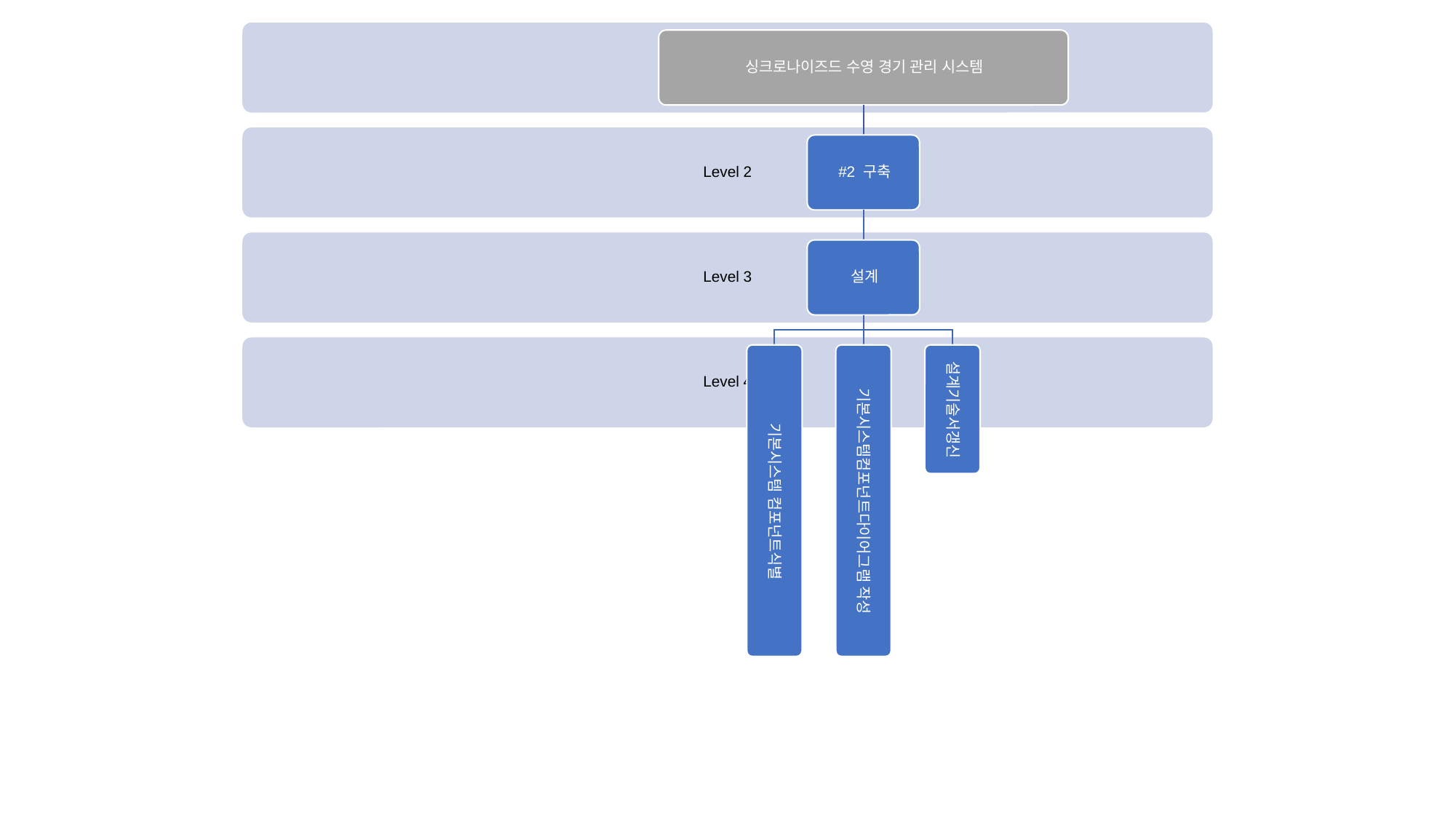

Level 4
Level 3
Level 2
Level 1
싱크로나이즈드 수영 경기 관리 시스템
#2 구축
설계
기본시스템 컴포넌트식별
기본시스템컴포넌트다이어그램 작성
설계기술서갱신